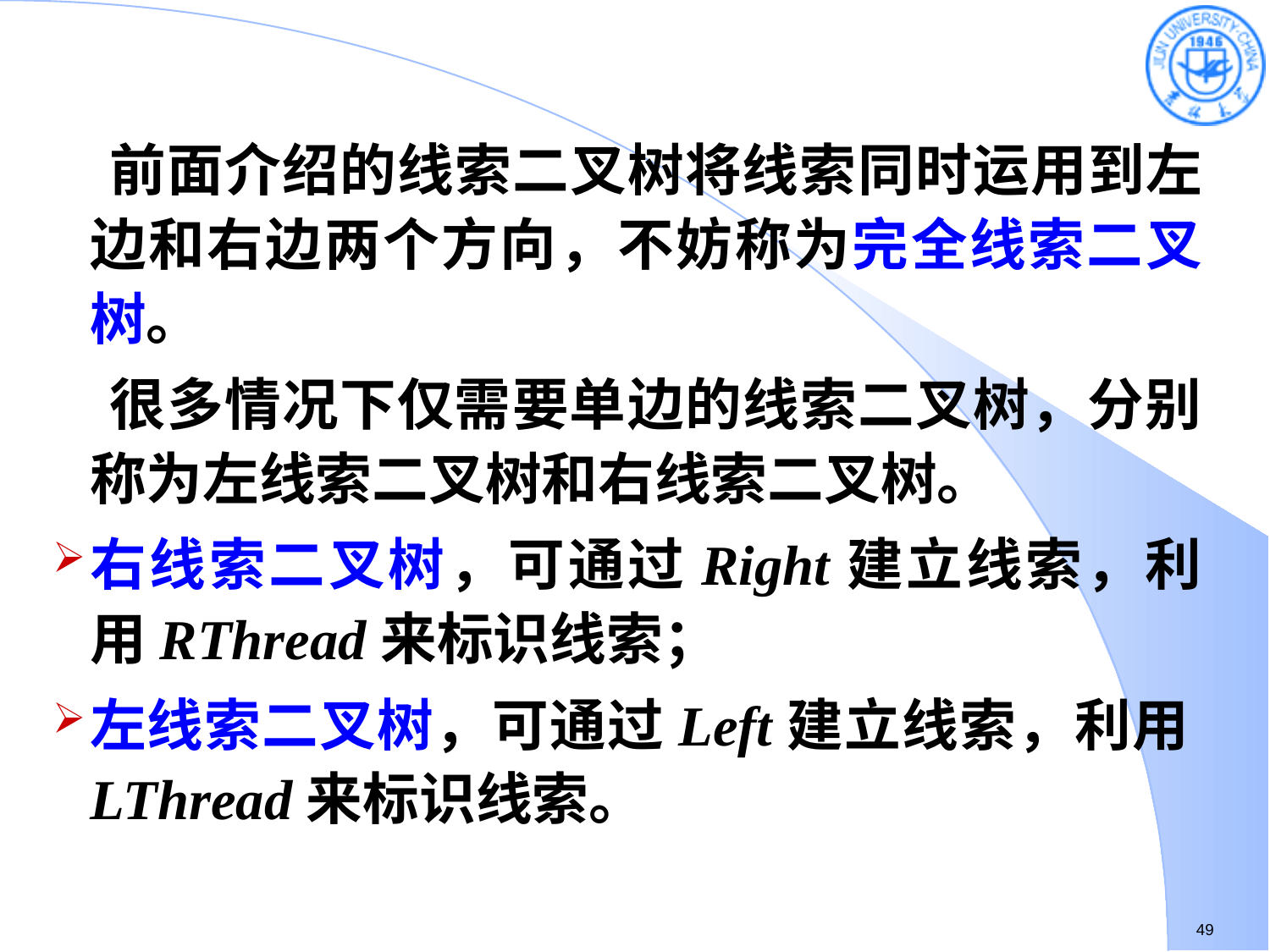

前面介绍的线索二叉树将线索同时运用到左边和右边两个方向，不妨称为完全线索二叉树。
   很多情况下仅需要单边的线索二叉树，分别称为左线索二叉树和右线索二叉树。
右线索二叉树，可通过Right建立线索，利用RThread来标识线索；
左线索二叉树，可通过Left建立线索，利用LThread来标识线索。